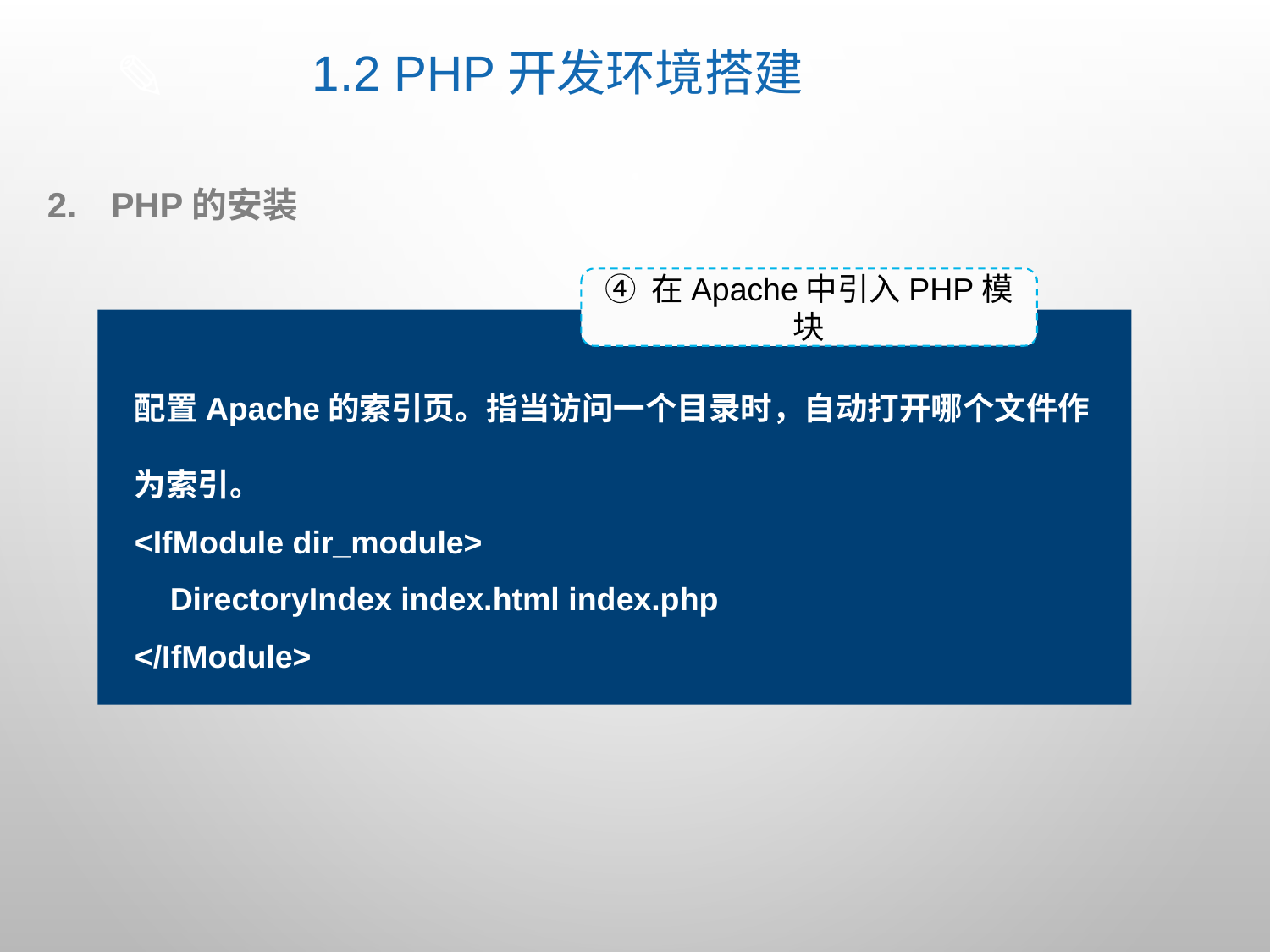

# 1.2 PHP开发环境搭建
PHP的安装
④ 在Apache中引入PHP模块

配置Apache的索引页。指当访问一个目录时，自动打开哪个文件作为索引。
<IfModule dir_module>
    DirectoryIndex index.html index.php
</IfModule>